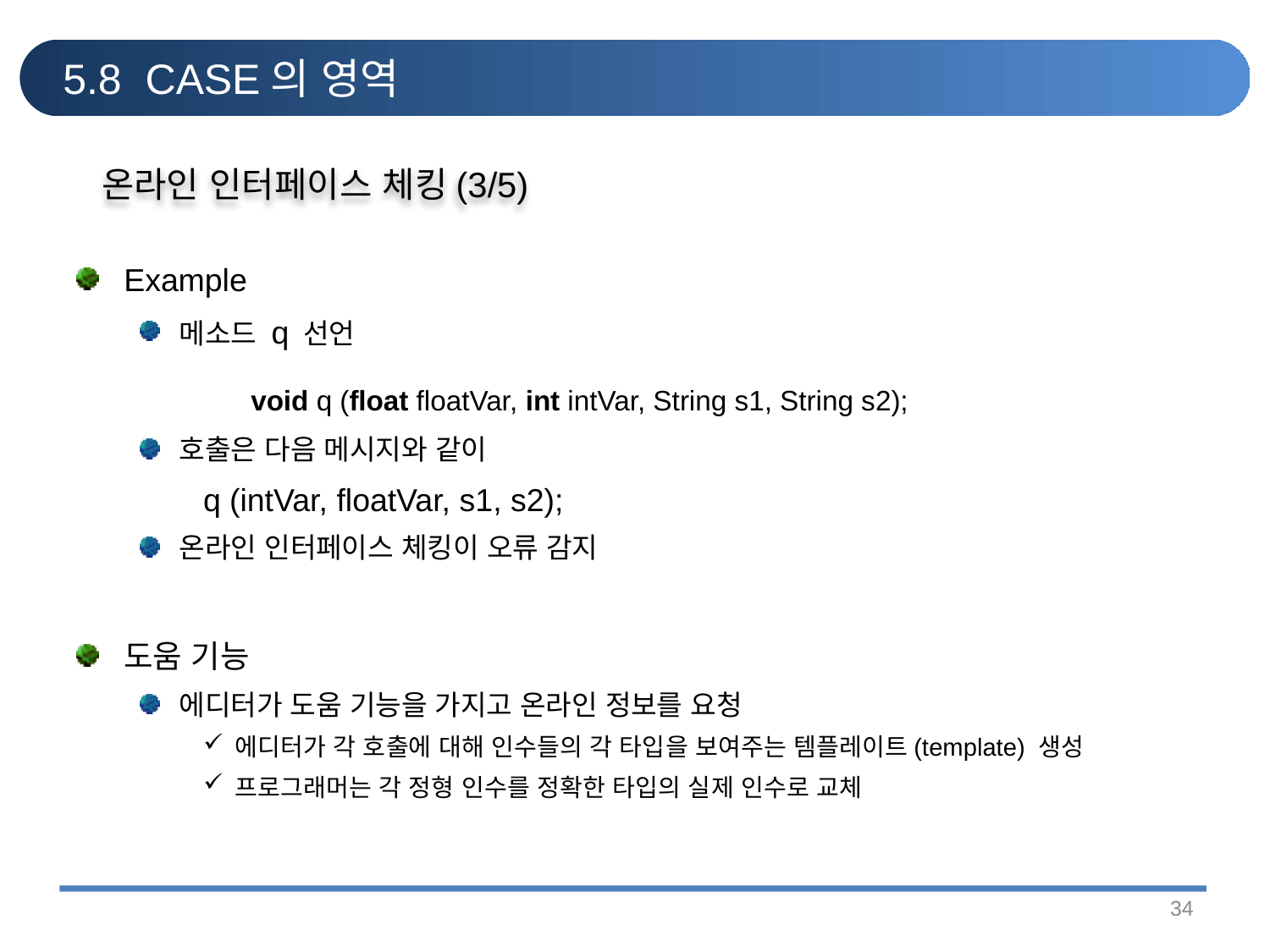

# 5.8  CASE의 영역
온라인 인터페이스 체킹(3/5)
Example
메소드 q 선언
		void q (float floatVar, int intVar, String s1, String s2);
호출은 다음 메시지와 같이
q (intVar, floatVar, s1, s2);
온라인 인터페이스 체킹이 오류 감지

도움 기능
에디터가 도움 기능을 가지고 온라인 정보를 요청
에디터가 각 호출에 대해 인수들의 각 타입을 보여주는 템플레이트(template) 생성
프로그래머는 각 정형 인수를 정확한 타입의 실제 인수로 교체
34